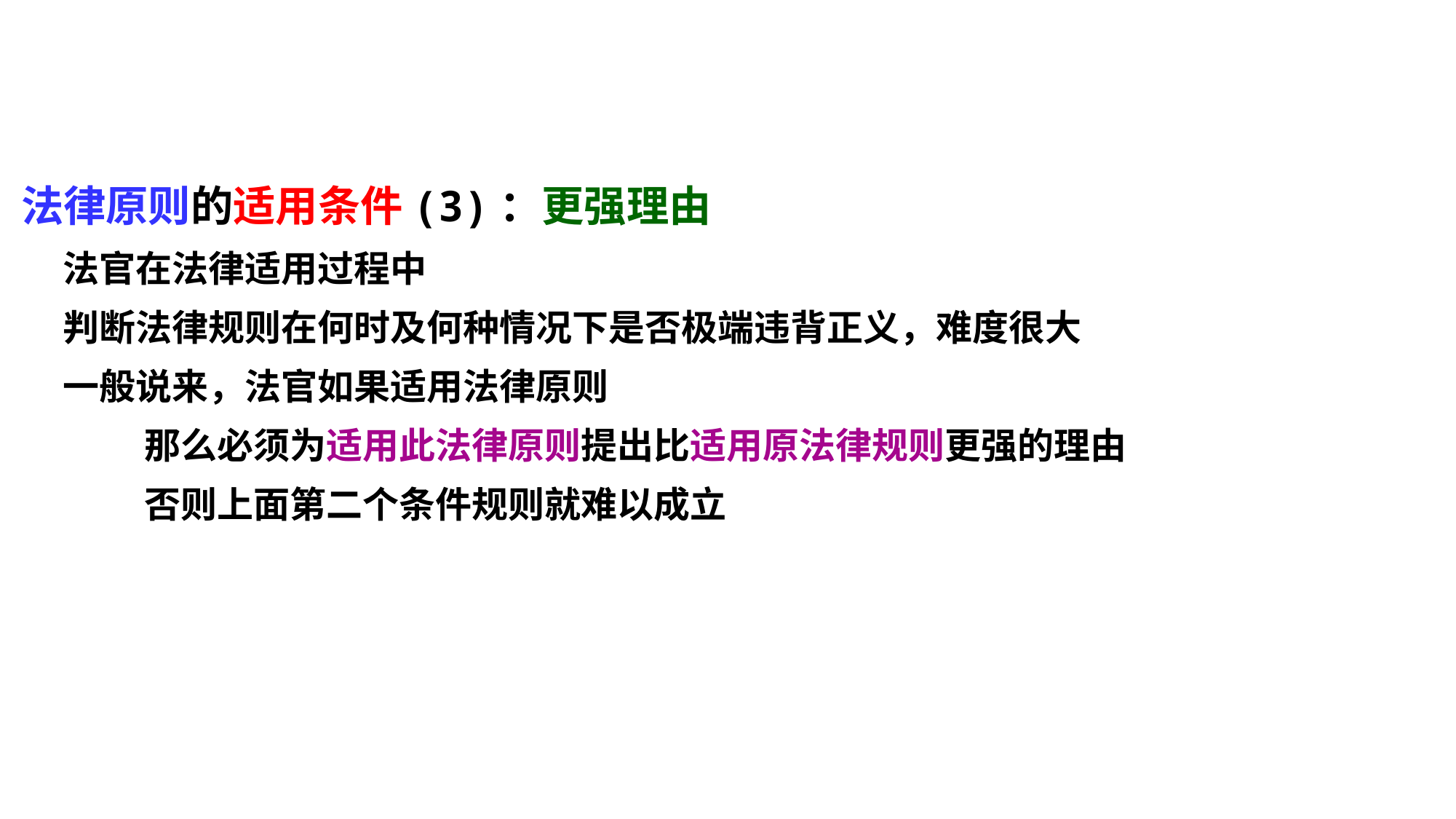

法律原则的适用条件(3)：更强理由
    法官在法律适用过程中
    判断法律规则在何时及何种情况下是否极端违背正义，难度很大
    一般说来，法官如果适用法律原则
              那么必须为适用此法律原则提出比适用原法律规则更强的理由
              否则上面第二个条件规则就难以成立